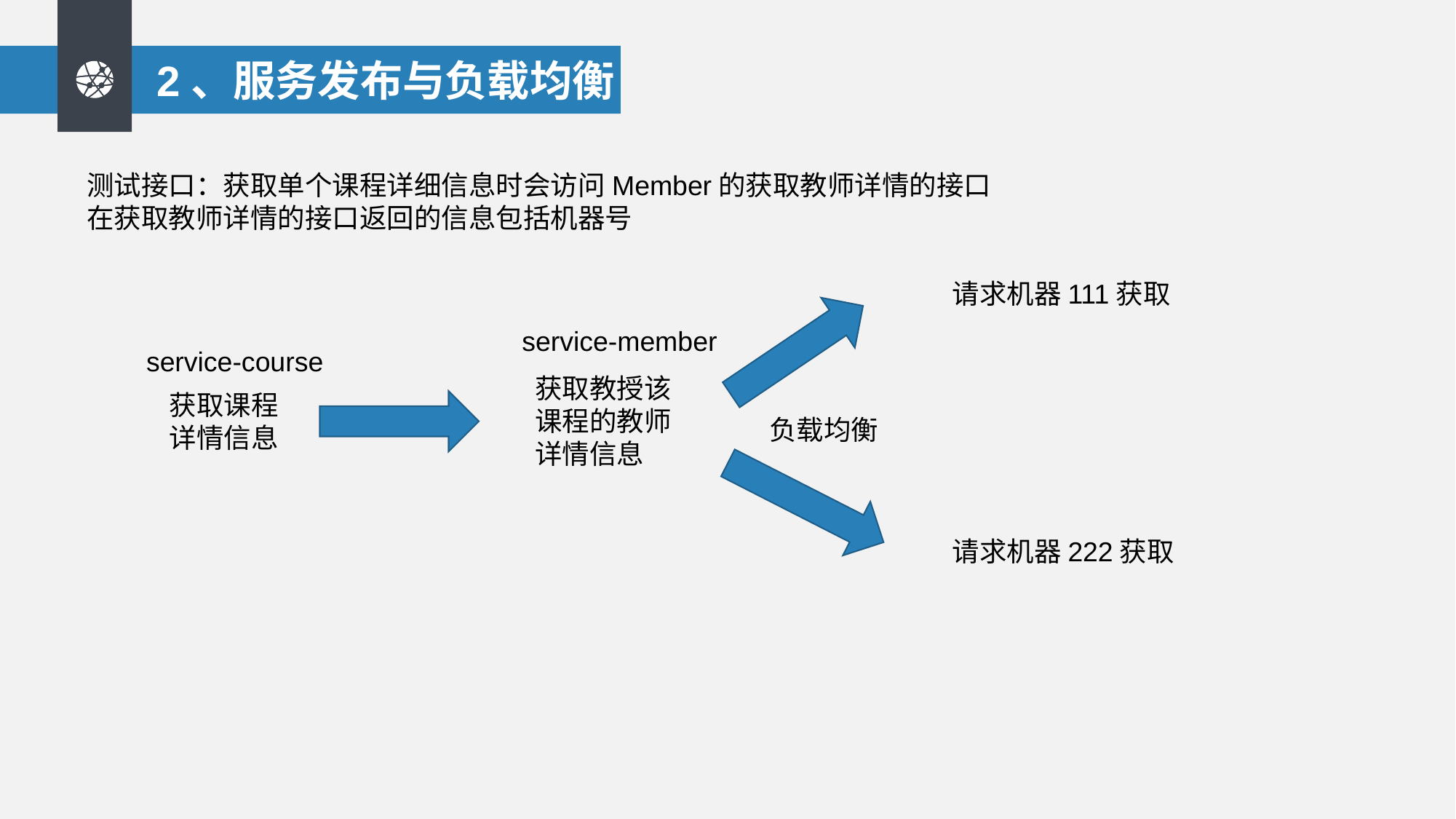

2、服务发布与负载均衡

测试接口：获取单个课程详细信息时会访问Member的获取教师详情的接口
在获取教师详情的接口返回的信息包括机器号
请求机器111获取
service-member

service-course
获取教授该课程的教师详情信息
获取课程详情信息

负载均衡

请求机器222获取